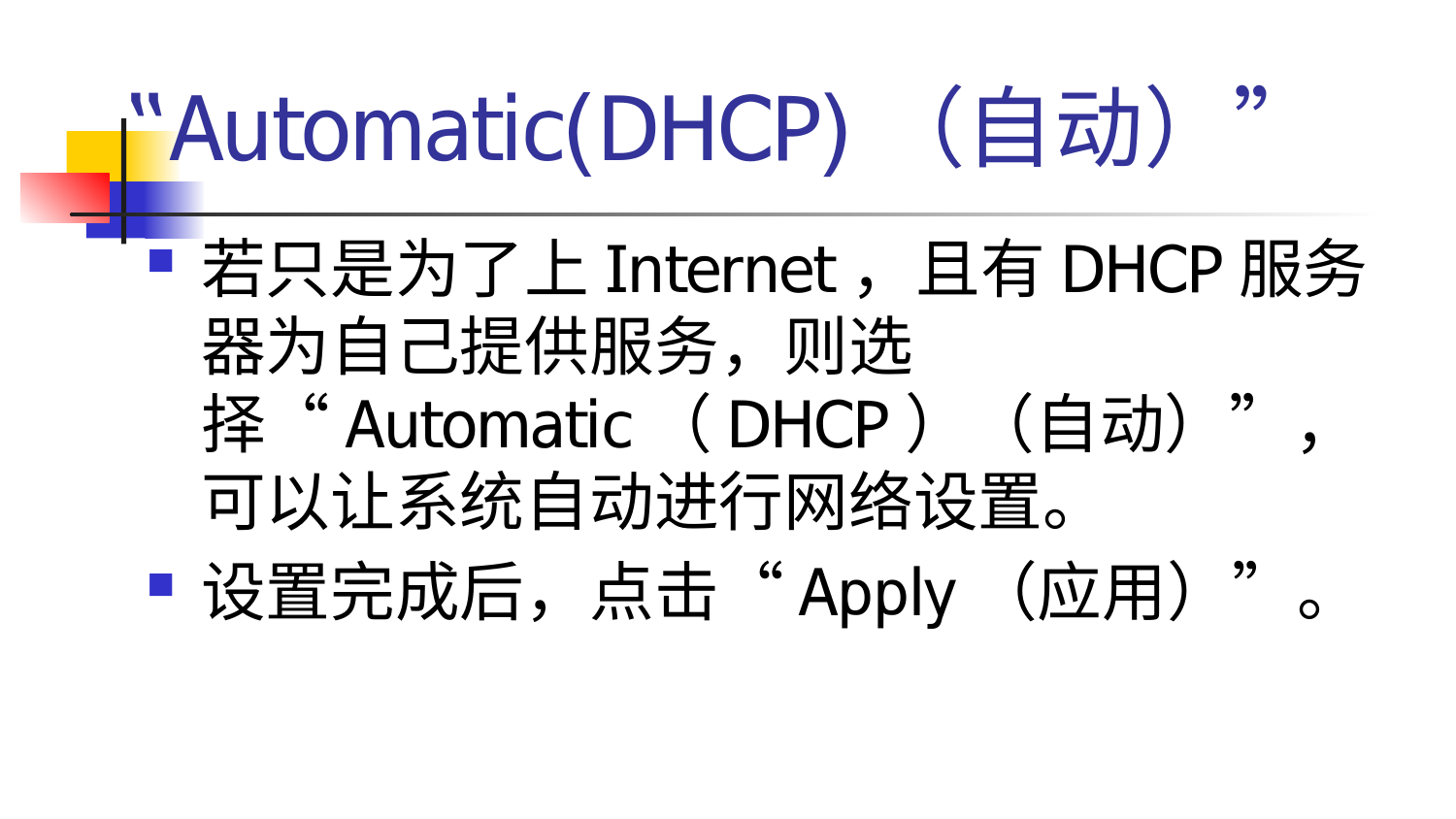

# “Automatic(DHCP)（自动）”
若只是为了上Internet，且有DHCP服务器为自己提供服务，则选择“Automatic（DHCP）（自动）”，可以让系统自动进行网络设置。
设置完成后，点击“Apply（应用）”。